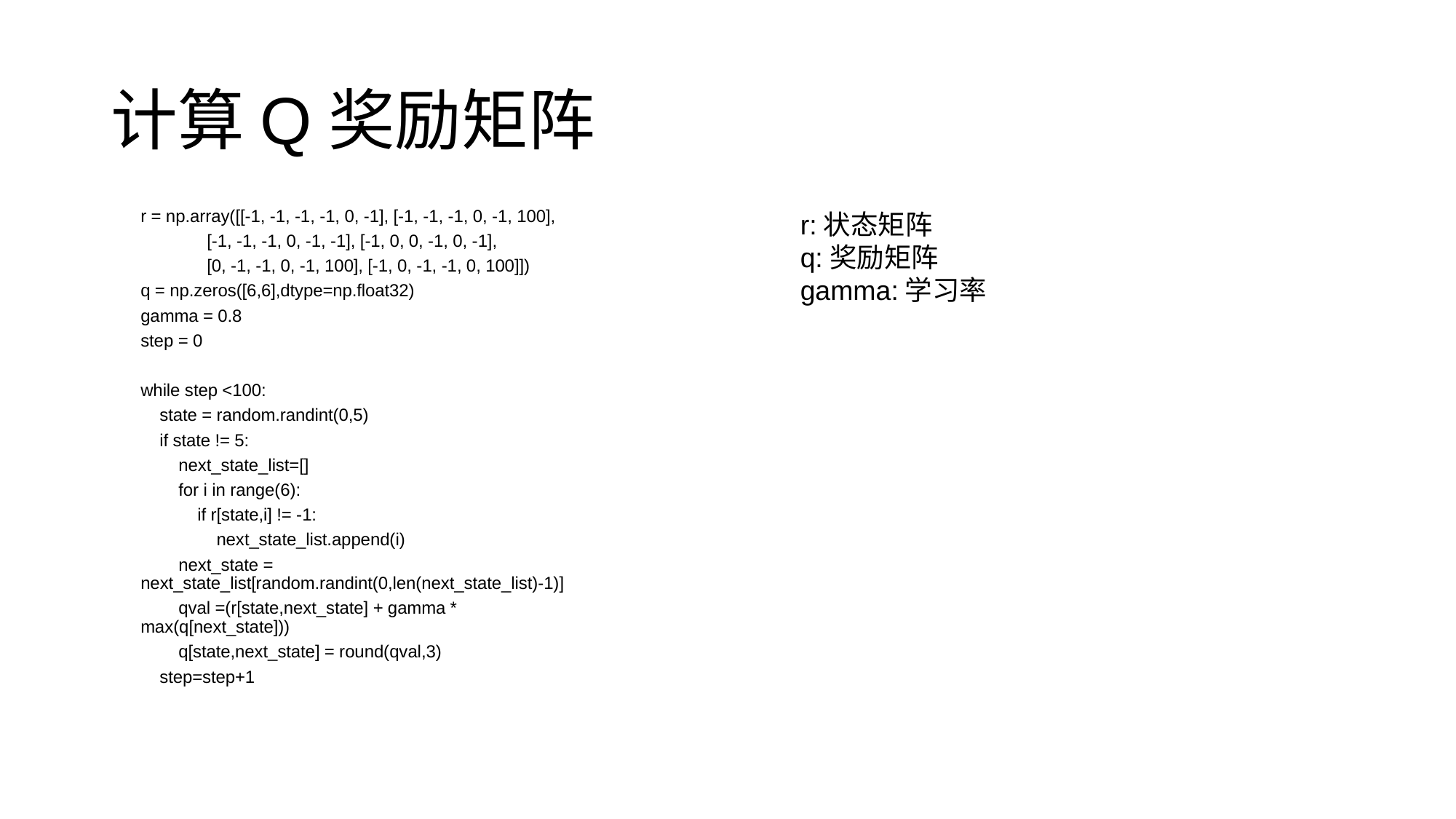

# 计算Q奖励矩阵
r = np.array([[-1, -1, -1, -1, 0, -1], [-1, -1, -1, 0, -1, 100],
              [-1, -1, -1, 0, -1, -1], [-1, 0, 0, -1, 0, -1],
              [0, -1, -1, 0, -1, 100], [-1, 0, -1, -1, 0, 100]])
q = np.zeros([6,6],dtype=np.float32)
gamma = 0.8
step = 0

while step <100:
    state = random.randint(0,5)
    if state != 5:
        next_state_list=[]
        for i in range(6):
            if r[state,i] != -1:
                next_state_list.append(i)
        next_state = next_state_list[random.randint(0,len(next_state_list)-1)]
        qval =(r[state,next_state] + gamma * max(q[next_state]))
        q[state,next_state] = round(qval,3)
    step=step+1
r:状态矩阵
q:奖励矩阵
gamma:学习率